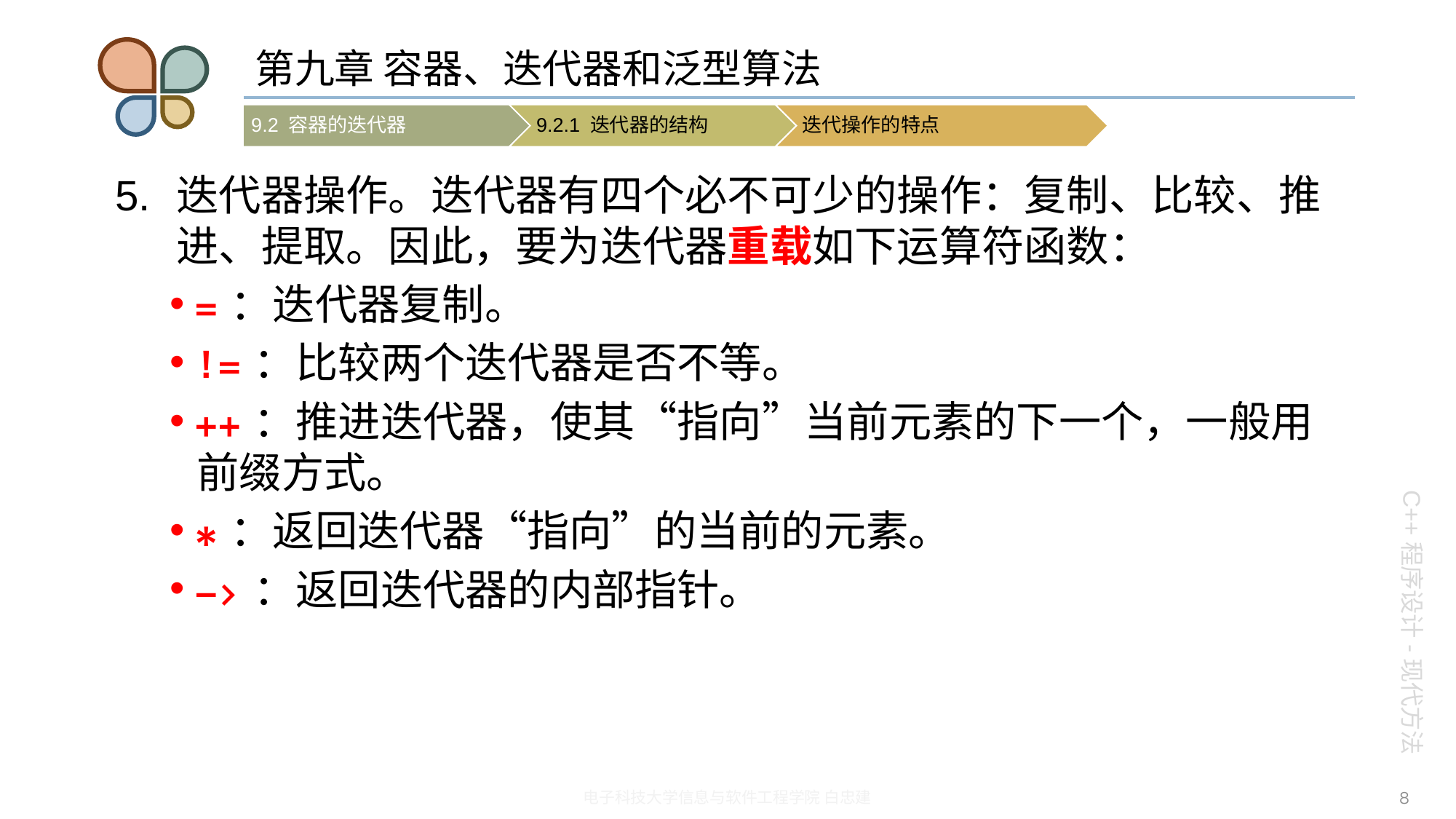

# 第九章 容器、迭代器和泛型算法
9.2 容器的迭代器
9.2.1 迭代器的结构
迭代操作的特点
迭代器操作。迭代器有四个必不可少的操作：复制、比较、推进、提取。因此，要为迭代器重载如下运算符函数：
=：迭代器复制。
!=：比较两个迭代器是否不等。
++：推进迭代器，使其“指向”当前元素的下一个，一般用前缀方式。
*：返回迭代器“指向”的当前的元素。
->：返回迭代器的内部指针。
8